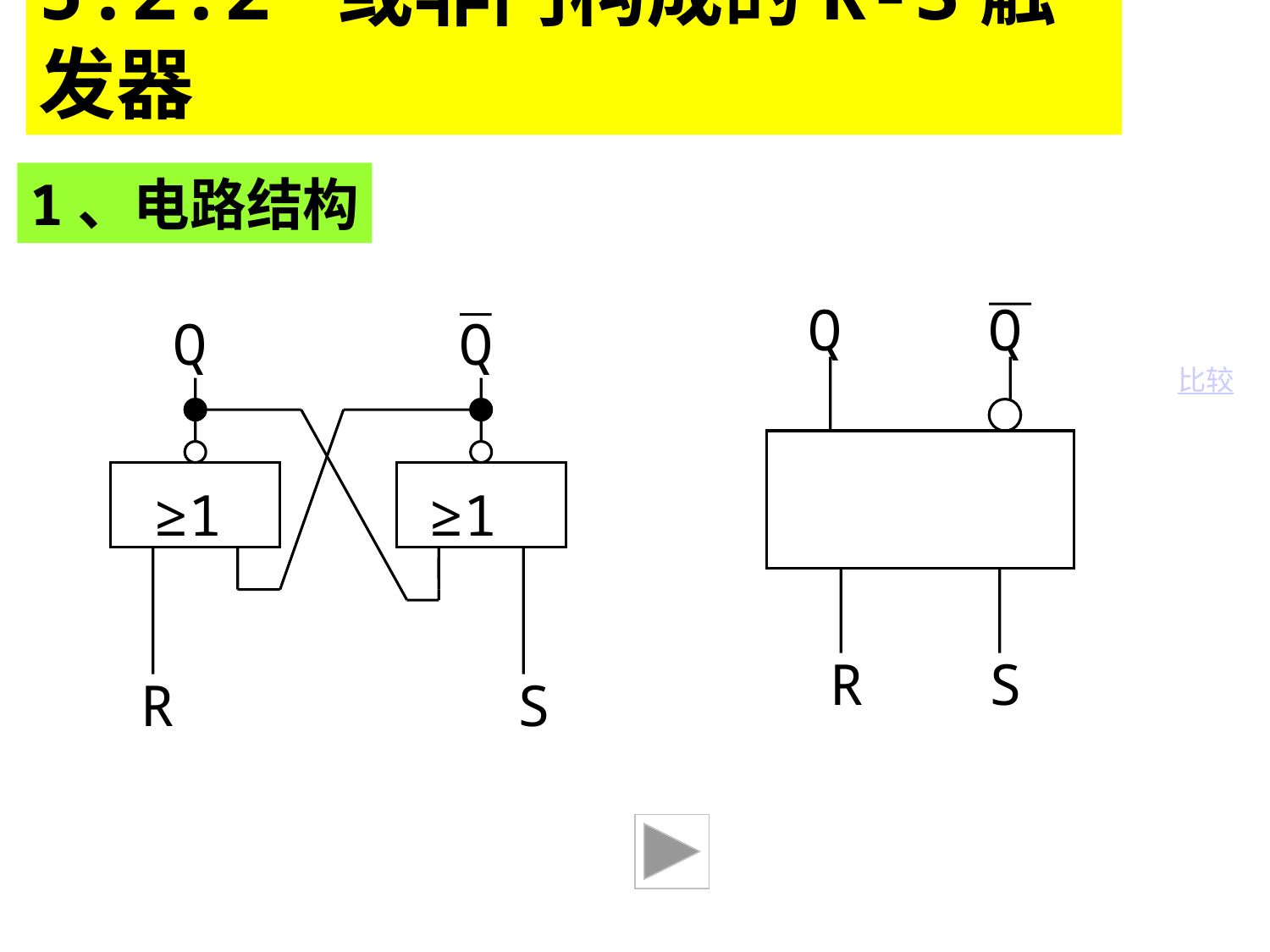

5.2.2 或非门构成的R-S触发器
1、电路结构
Q
Q

R
S
Q
Q

≥1
≥1

 R
 S
比较

15